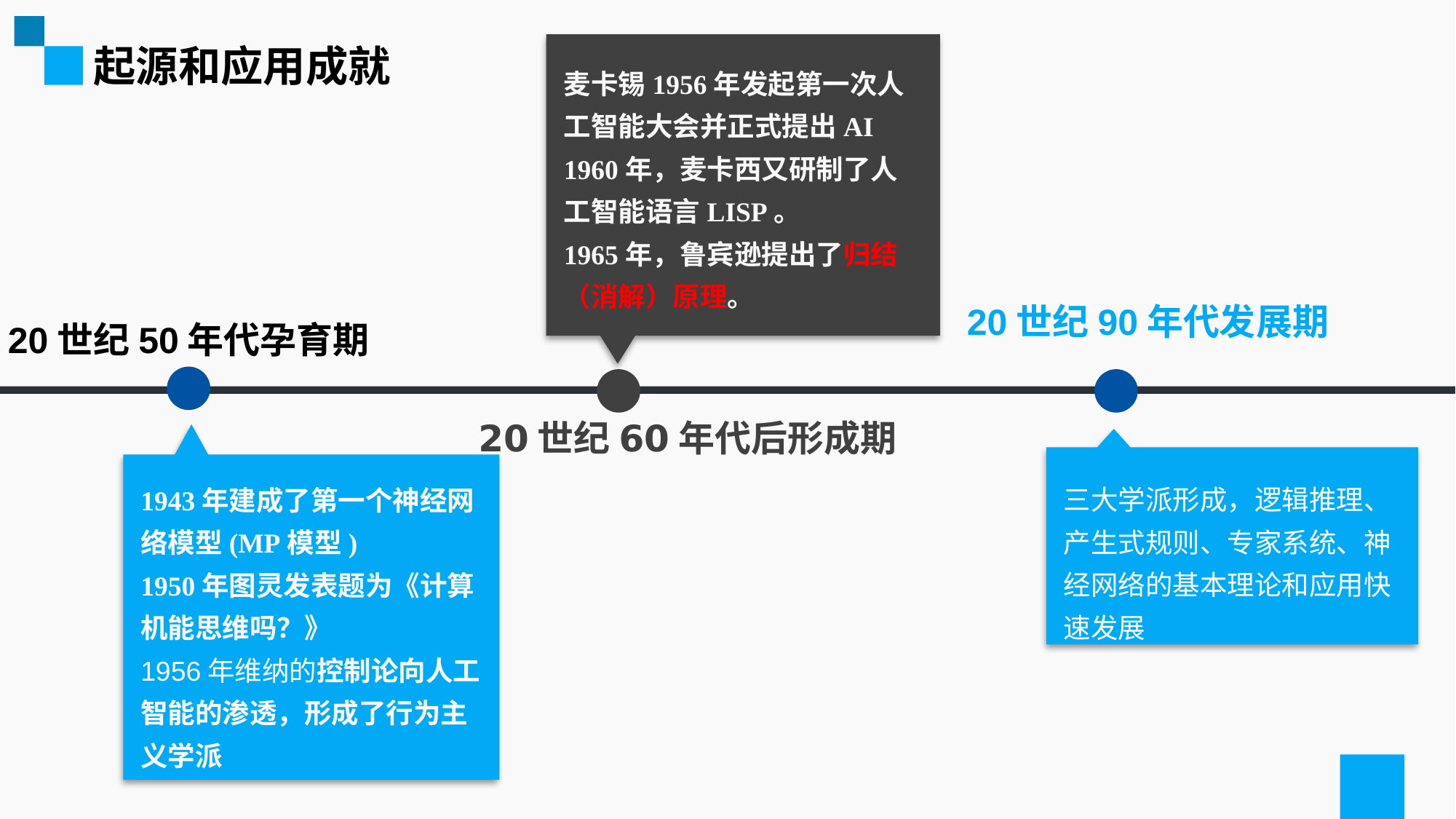

起源和应用成就

麦卡锡1956年发起第一次人工智能大会并正式提出AI
1960年，麦卡西又研制了人工智能语言LISP。
1965年，鲁宾逊提出了归结（消解）原理。
20世纪90年代发展期
20世纪50年代孕育期

20世纪60年代后形成期

1943年建成了第一个神经网络模型(MP模型)
1950年图灵发表题为《计算机能思维吗？》
1956年维纳的控制论向人工智能的渗透，形成了行为主义学派

三大学派形成，逻辑推理、产生式规则、专家系统、神经网络的基本理论和应用快速发展
26